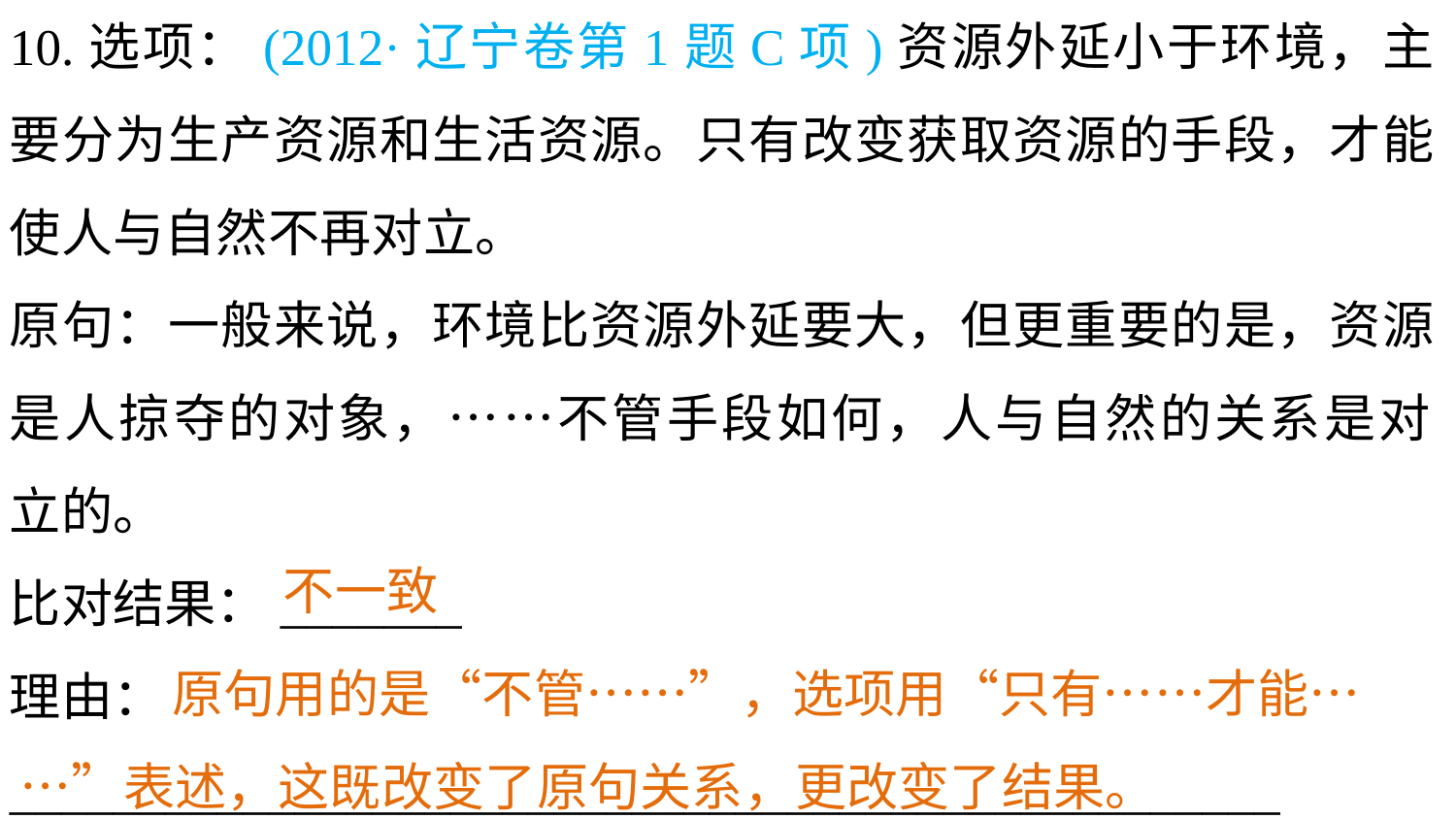

10.选项：(2012·辽宁卷第1题C项)资源外延小于环境，主要分为生产资源和生活资源。只有改变获取资源的手段，才能使人与自然不再对立。
原句：一般来说，环境比资源外延要大，但更重要的是，资源是人掠夺的对象，……不管手段如何，人与自然的关系是对
立的。
比对结果：_______
理由：_________________________________________________
__________________________________________
不一致
            原句用的是“不管……”，选项用“只有……才能……”表述，这既改变了原句关系，更改变了结果。